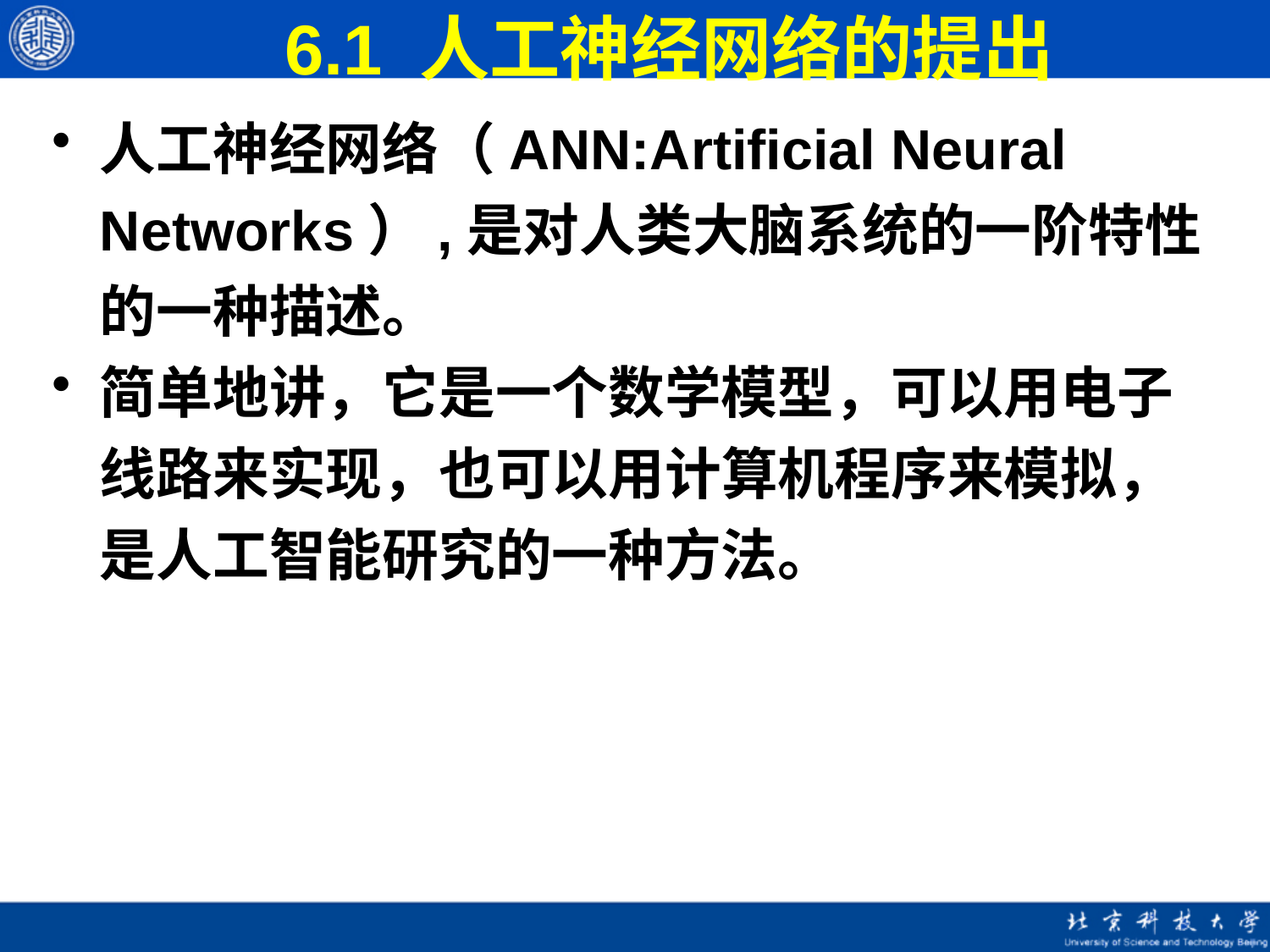

# 6.1 人工神经网络的提出
人工神经网络（ANN:Artificial Neural Networks）,是对人类大脑系统的一阶特性的一种描述。
简单地讲，它是一个数学模型，可以用电子线路来实现，也可以用计算机程序来模拟，是人工智能研究的一种方法。